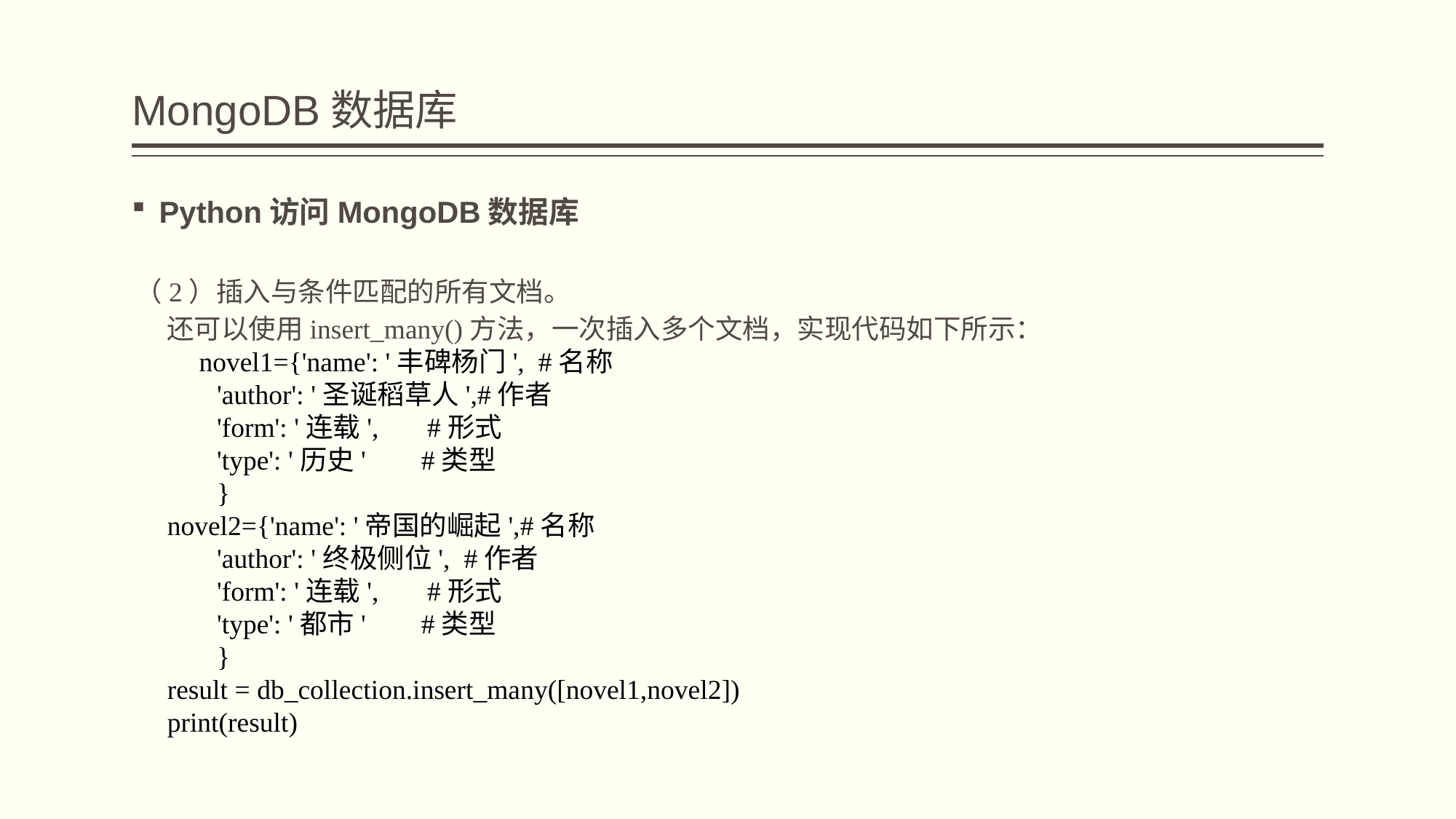

# MongoDB数据库
Python访问MongoDB数据库
（2）插入与条件匹配的所有文档。
还可以使用insert_many()方法，一次插入多个文档，实现代码如下所示：
novel1={'name': '丰碑杨门',  #名称
       'author': '圣诞稻草人',#作者
       'form': '连载',       #形式
       'type': '历史'        #类型
       }
novel2={'name': '帝国的崛起',#名称
       'author': '终极侧位',  #作者
       'form': '连载',       #形式
       'type': '都市'        #类型
       }
result = db_collection.insert_many([novel1,novel2])
print(result)